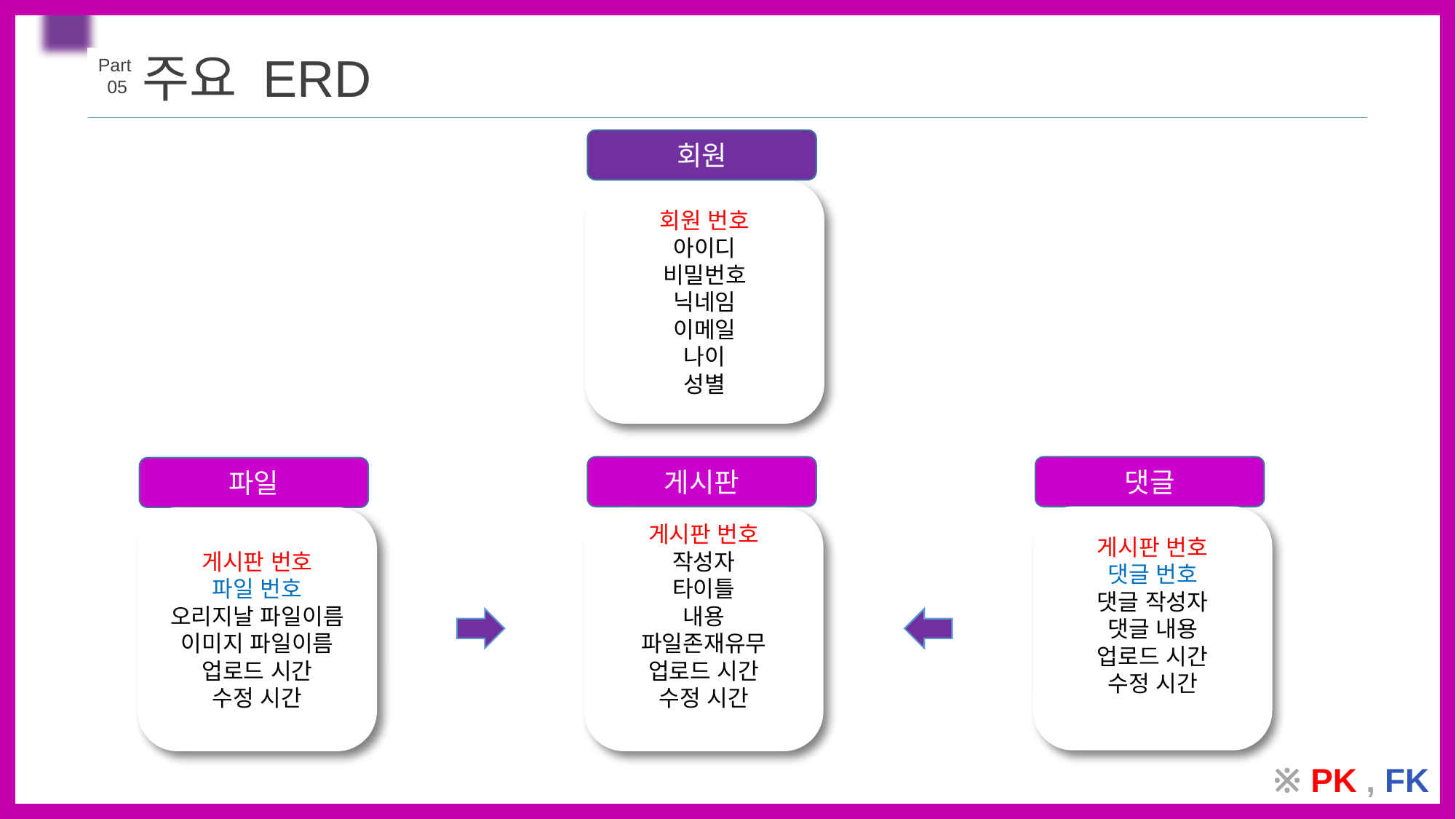

ㅇㄹㅁㄴㅇㄴㅁㄹ
주요 ERD
Part
 05
회원
회원 번호
아이디
비밀번호
닉네임
이메일
나이
성별
댓글
게시판
파일
게시판 번호
댓글 번호
댓글 작성자
댓글 내용
업로드 시간
수정 시간

게시판 번호
파일 번호
오리지날 파일이름
이미지 파일이름
업로드 시간
수정 시간
게시판 번호
작성자
타이틀
내용
파일존재유무
업로드 시간
수정 시간

※ PK , FK